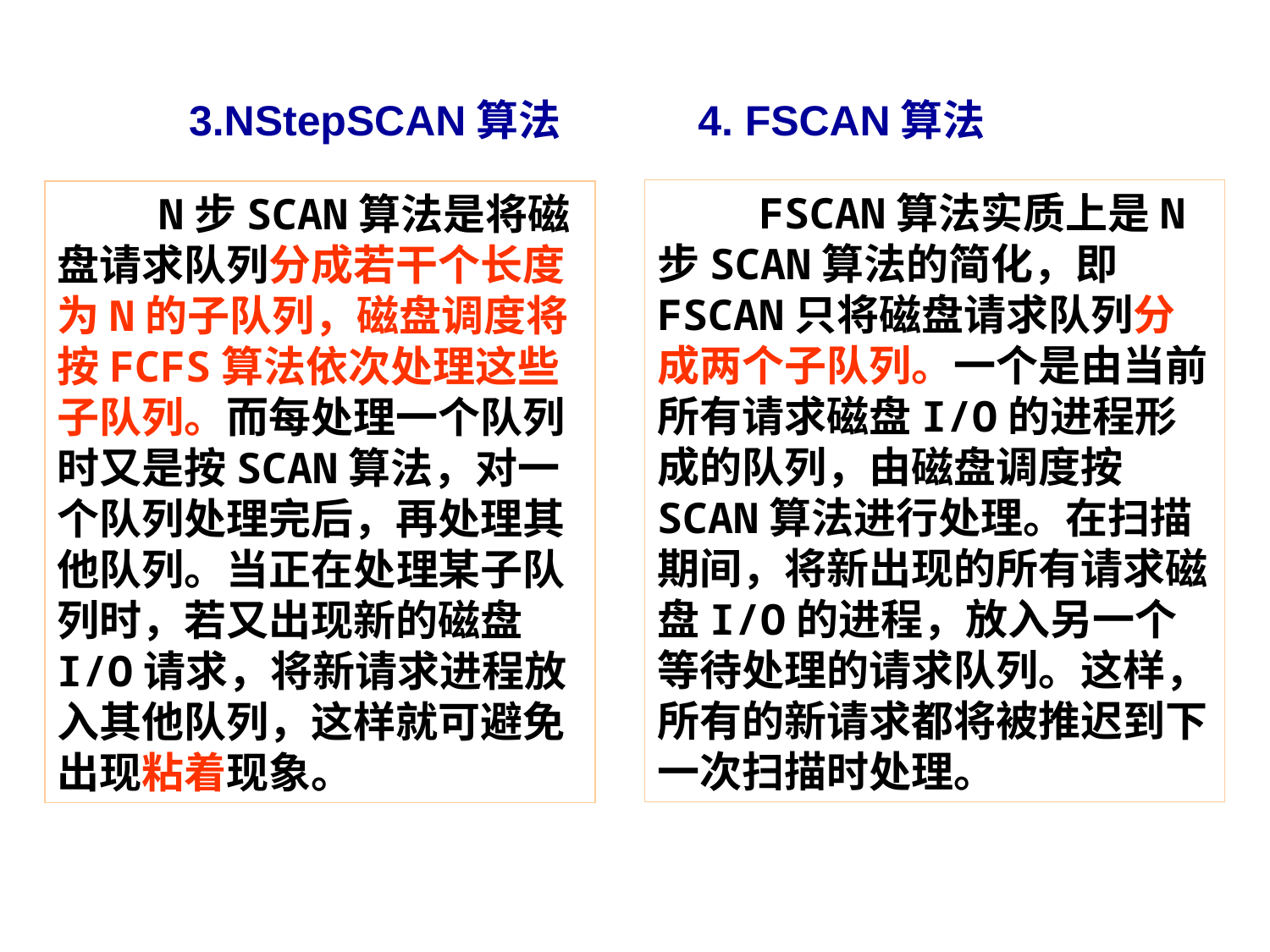

3.NStepSCAN算法
4. FSCAN算法
    FSCAN算法实质上是N步SCAN算法的简化，即FSCAN只将磁盘请求队列分成两个子队列。一个是由当前所有请求磁盘I/O的进程形成的队列，由磁盘调度按SCAN算法进行处理。在扫描期间，将新出现的所有请求磁盘I/O的进程，放入另一个等待处理的请求队列。这样，所有的新请求都将被推迟到下一次扫描时处理。
    N步SCAN算法是将磁盘请求队列分成若干个长度为N的子队列，磁盘调度将按FCFS算法依次处理这些子队列。而每处理一个队列时又是按SCAN算法，对一个队列处理完后，再处理其他队列。当正在处理某子队列时，若又出现新的磁盘I/O请求，将新请求进程放入其他队列，这样就可避免出现粘着现象。